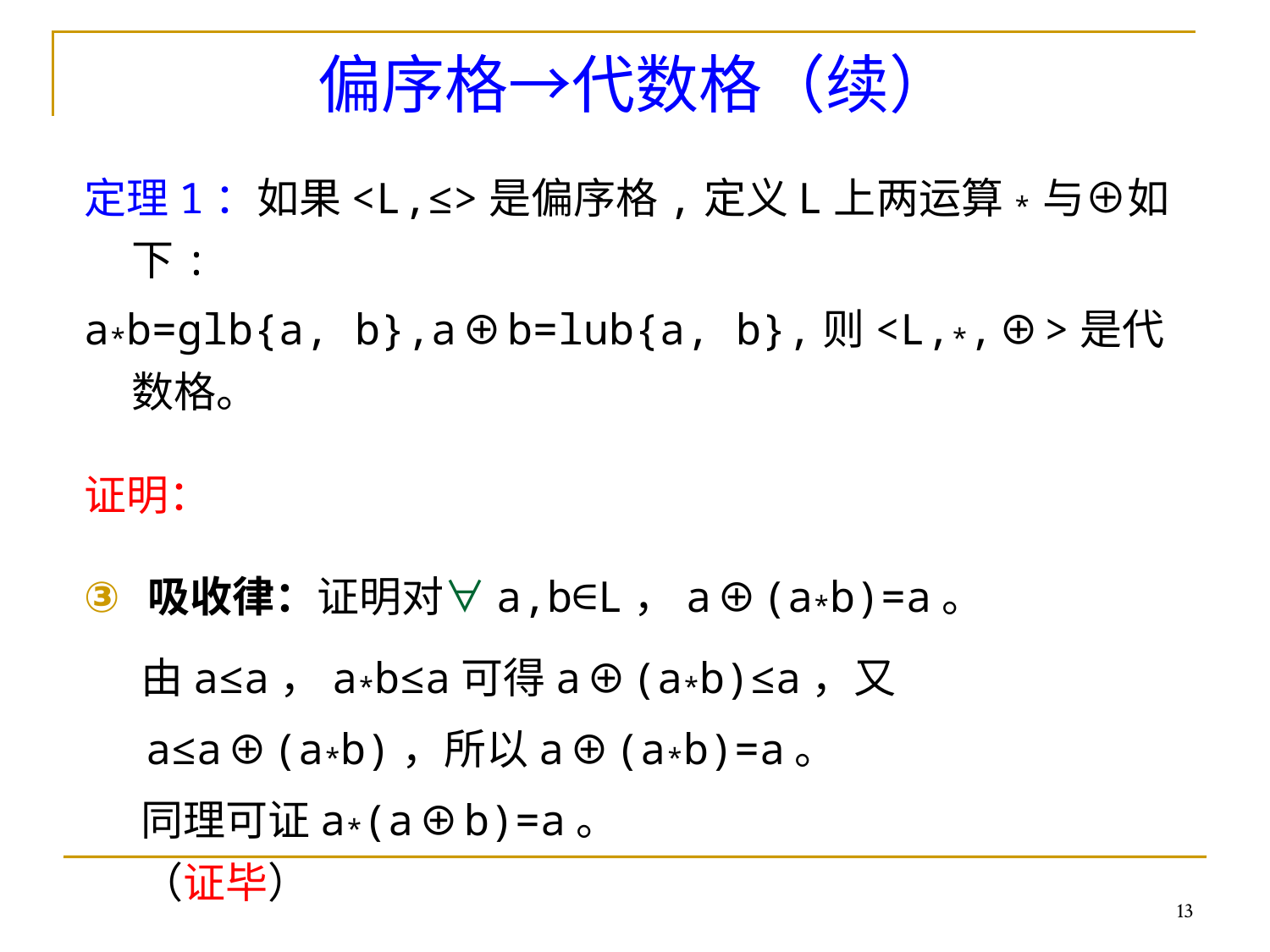

偏序格→代数格（续）
定理1：如果<L,≤>是偏序格,定义L上两运算*与⊕如下:
a*b=glb{a, b},a⊕b=lub{a, b},则<L,*,⊕>是代数格。
证明：
吸收律：证明对∀a,b∈L，a⊕(a*b)=a。
由a≤a，a*b≤a可得a⊕(a*b)≤a，又a≤a⊕(a*b)，所以a⊕(a*b)=a。
同理可证a*(a⊕b)=a。
（证毕）
13